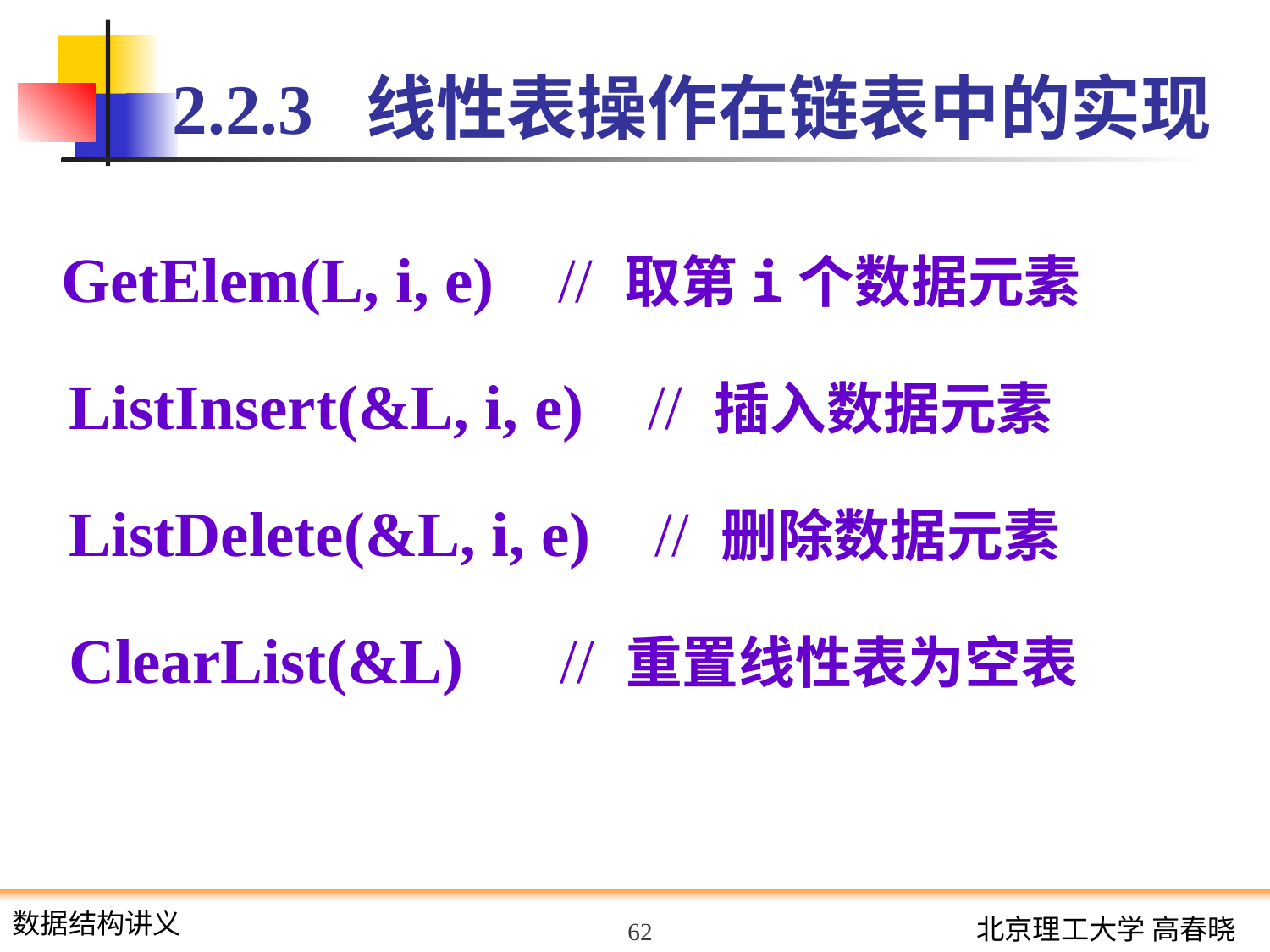

# 2.2.3  线性表操作在链表中的实现
GetElem(L, i, e)    // 取第i个数据元素
ListInsert(&L, i, e)    // 插入数据元素
ListDelete(&L, i, e)    // 删除数据元素
ClearList(&L)      // 重置线性表为空表
62